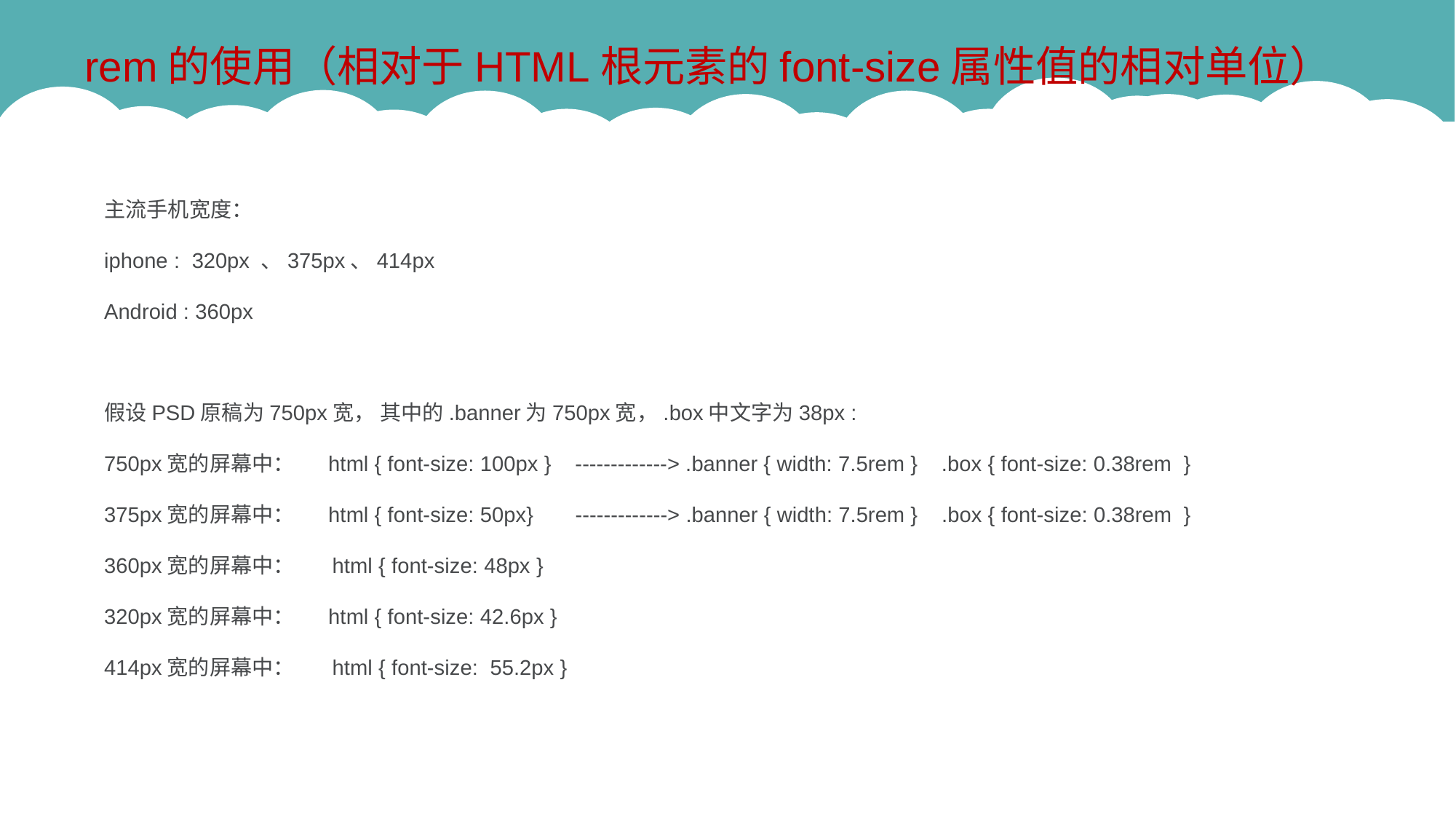

rem的使用（相对于HTML根元素的font-size属性值的相对单位）
主流手机宽度：
iphone :  320px 、375px、414px
Android : 360px

假设PSD原稿为750px宽， 其中的.banner为750px宽，.box中文字为38px :
750px宽的屏幕中：      html { font-size: 100px }    -------------> .banner { width: 7.5rem }    .box { font-size: 0.38rem  }
375px宽的屏幕中：      html { font-size: 50px}       -------------> .banner { width: 7.5rem }    .box { font-size: 0.38rem  }
360px宽的屏幕中：	 html { font-size: 48px }
320px宽的屏幕中：      html { font-size: 42.6px }
414px宽的屏幕中：  	 html { font-size:  55.2px }